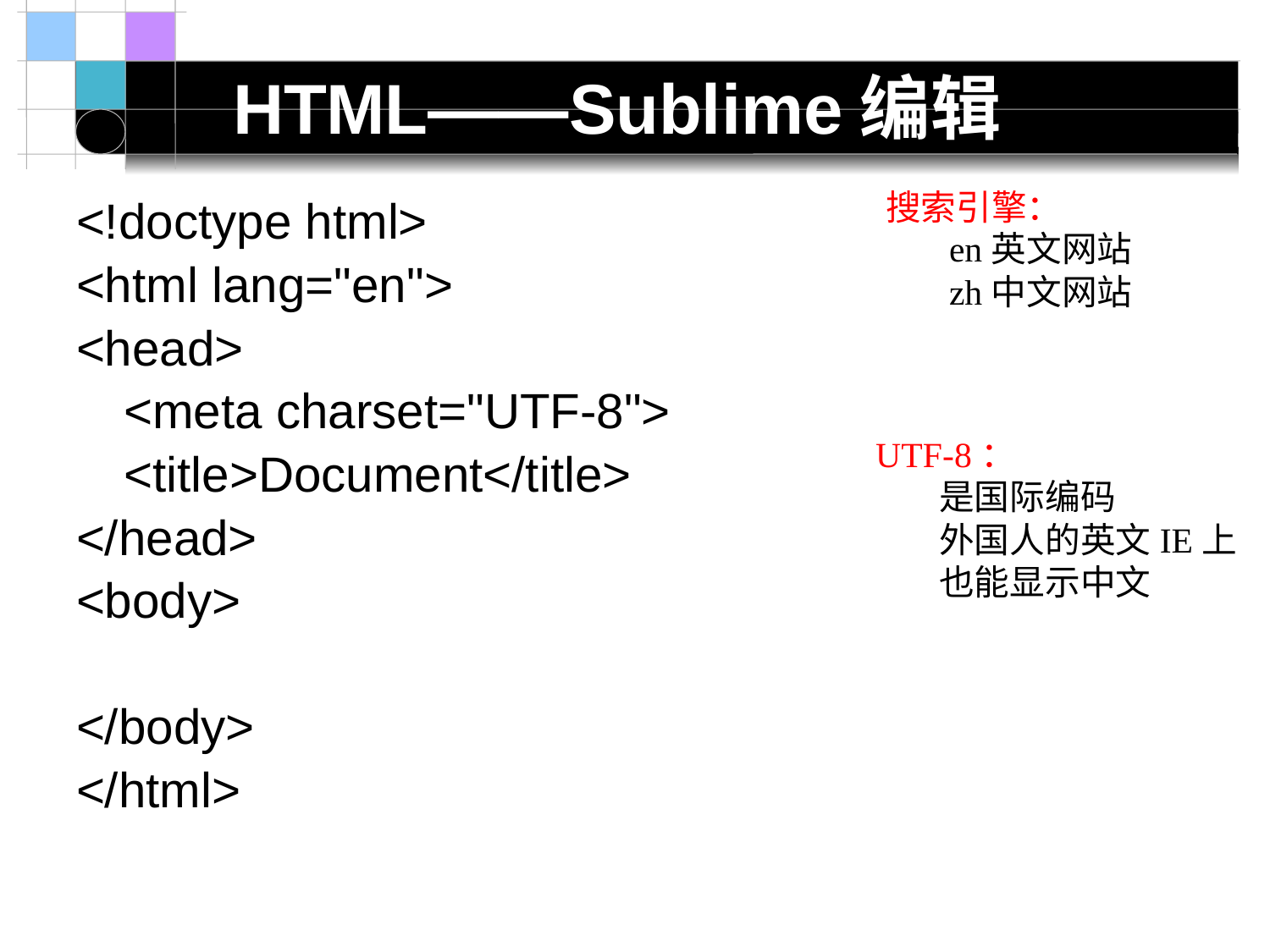

# HTML——Sublime编辑
搜索引擎：
en英文网站
zh中文网站
<!doctype html>
<html lang="en">
<head>
	<meta charset="UTF-8">
	<title>Document</title>
</head>
<body>

</body>
</html>
UTF-8：
是国际编码
外国人的英文IE上也能显示中文